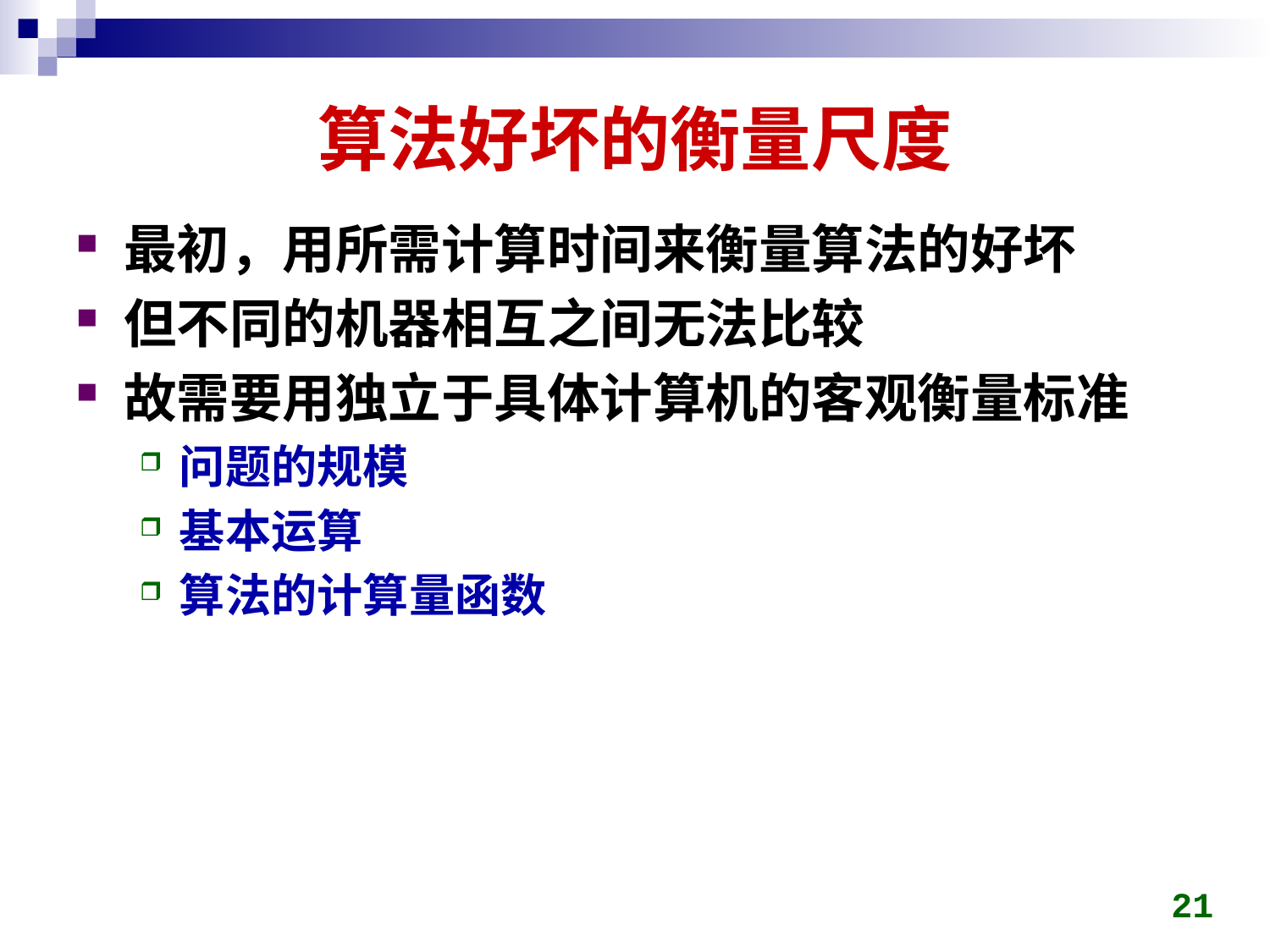

# 算法好坏的衡量尺度
最初，用所需计算时间来衡量算法的好坏
但不同的机器相互之间无法比较
故需要用独立于具体计算机的客观衡量标准
问题的规模
基本运算
算法的计算量函数
21